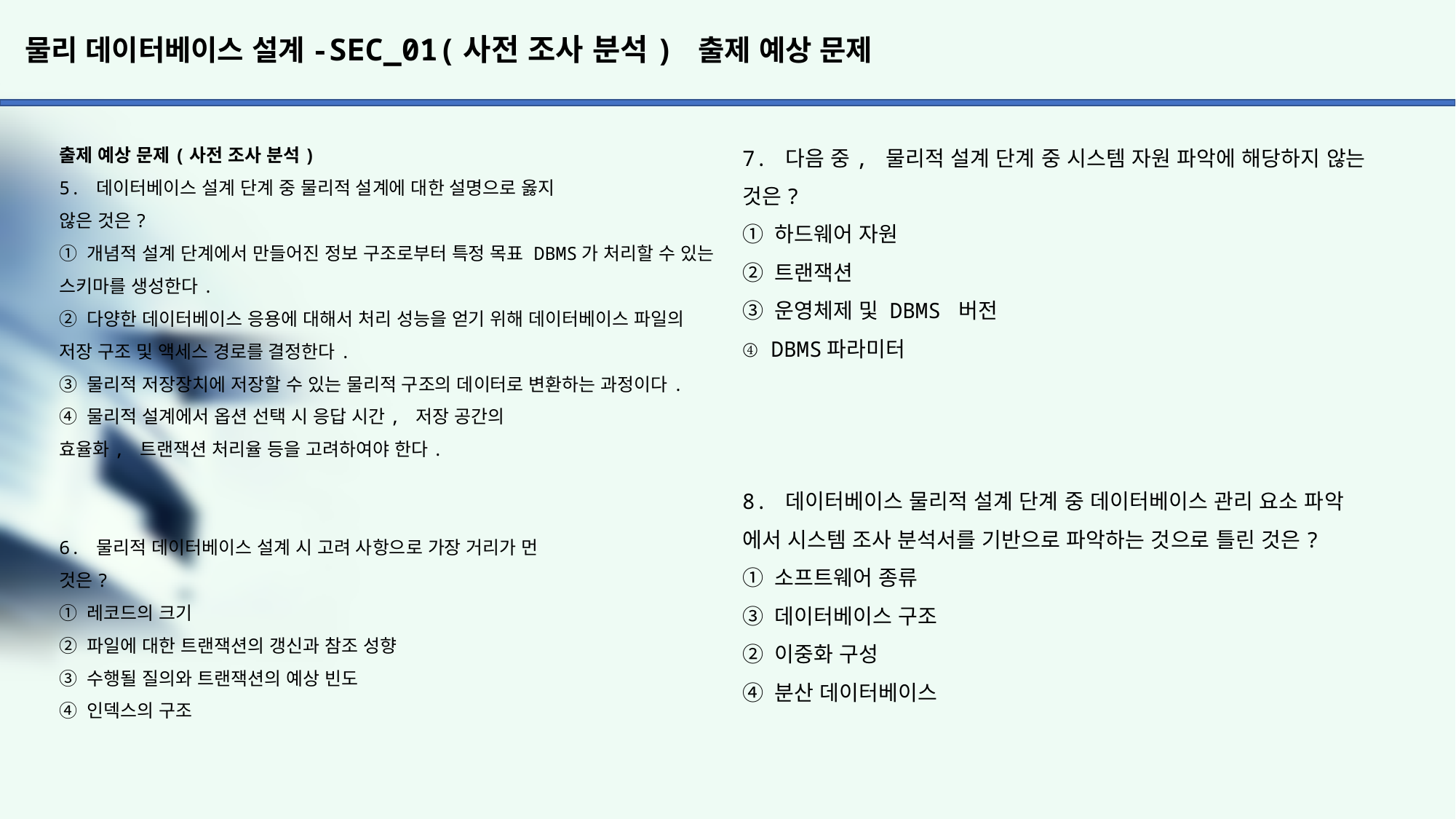

# 물리 데이터베이스 설계-SEC_01(사전 조사 분석) 출제 예상 문제
7. 다음 중, 물리적 설계 단계 중 시스템 자원 파악에 해당하지 않는
것은?
① 하드웨어 자원
② 트랜잭션
③ 운영체제 및 DBMS 버전
④ DBMS파라미터

8. 데이터베이스 물리적 설계 단계 중 데이터베이스 관리 요소 파악
에서 시스템 조사 분석서를 기반으로 파악하는 것으로 틀린 것은?
① 소프트웨어 종류
③ 데이터베이스 구조
② 이중화 구성
④ 분산 데이터베이스
출제 예상 문제(사전 조사 분석)
5. 데이터베이스 설계 단계 중 물리적 설계에 대한 설명으로 옳지
않은 것은?
① 개념적 설계 단계에서 만들어진 정보 구조로부터 특정 목표 DBMS가 처리할 수 있는 스키마를 생성한다.
② 다양한 데이터베이스 응용에 대해서 처리 성능을 얻기 위해 데이터베이스 파일의 저장 구조 및 액세스 경로를 결정한다.
③ 물리적 저장장치에 저장할 수 있는 물리적 구조의 데이터로 변환하는 과정이다.
④ 물리적 설계에서 옵션 선택 시 응답 시간, 저장 공간의
효율화, 트랜잭션 처리율 등을 고려하여야 한다.

6. 물리적 데이터베이스 설계 시 고려 사항으로 가장 거리가 먼
것은?
① 레코드의 크기
② 파일에 대한 트랜잭션의 갱신과 참조 성향
③ 수행될 질의와 트랜잭션의 예상 빈도
④ 인덱스의 구조